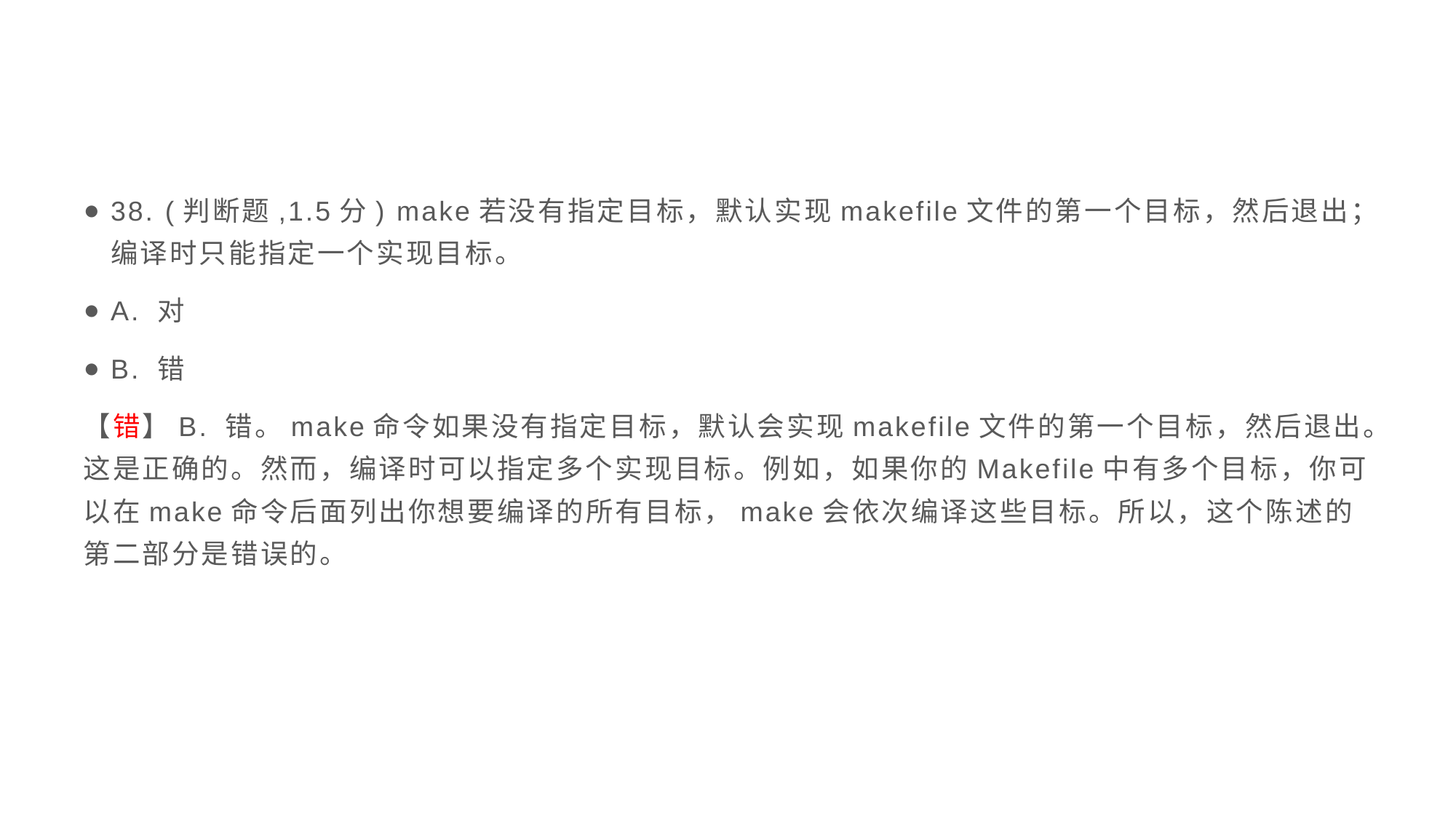

#
38. (判断题,1.5分) make若没有指定目标，默认实现makefile文件的第一个目标，然后退出；编译时只能指定一个实现目标。
A. 对
B. 错
【错】B. 错。make命令如果没有指定目标，默认会实现makefile文件的第一个目标，然后退出。这是正确的。然而，编译时可以指定多个实现目标。例如，如果你的Makefile中有多个目标，你可以在make命令后面列出你想要编译的所有目标，make会依次编译这些目标。所以，这个陈述的第二部分是错误的。